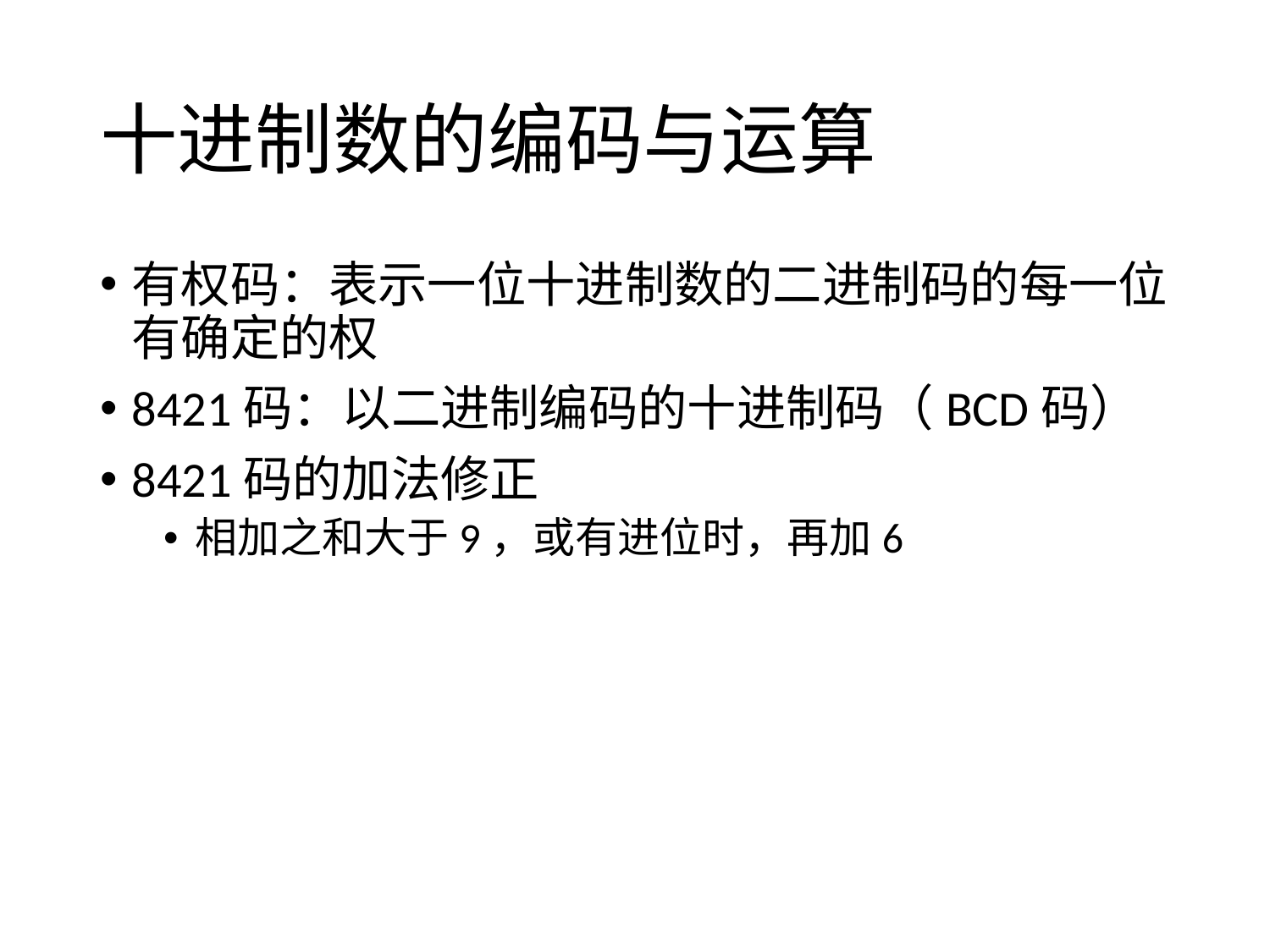

# 十进制数的编码与运算
有权码：表示一位十进制数的二进制码的每一位有确定的权
8421码：以二进制编码的十进制码（BCD码）
8421码的加法修正
相加之和大于9，或有进位时，再加6